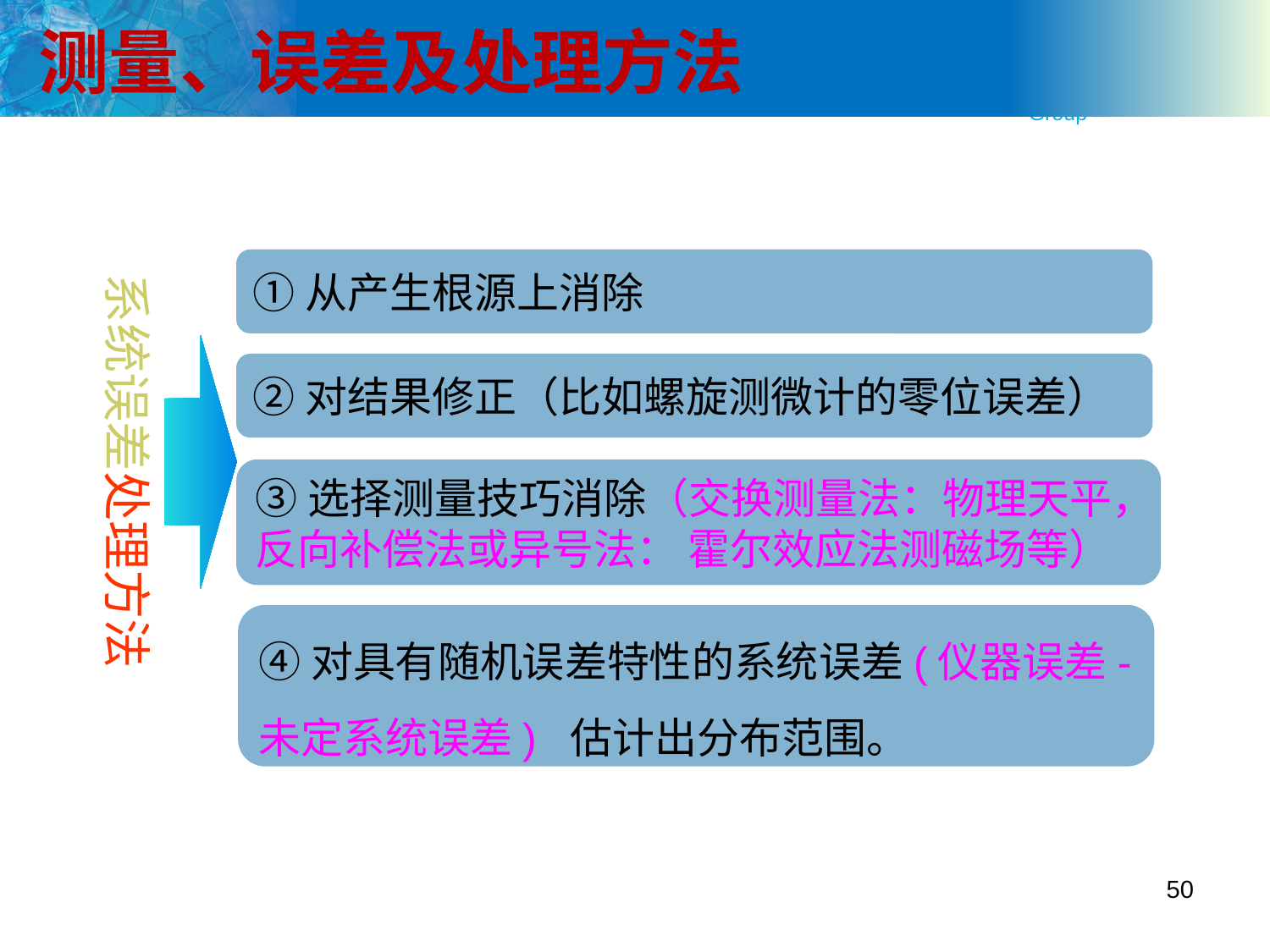

# 测量、误差及处理方法
①从产生根源上消除
系统误差处理方法

②对结果修正（比如螺旋测微计的零位误差）
③选择测量技巧消除（交换测量法：物理天平，
反向补偿法或异号法： 霍尔效应法测磁场等）
④对具有随机误差特性的系统误差(仪器误差-
未定系统误差)  估计出分布范围。
50